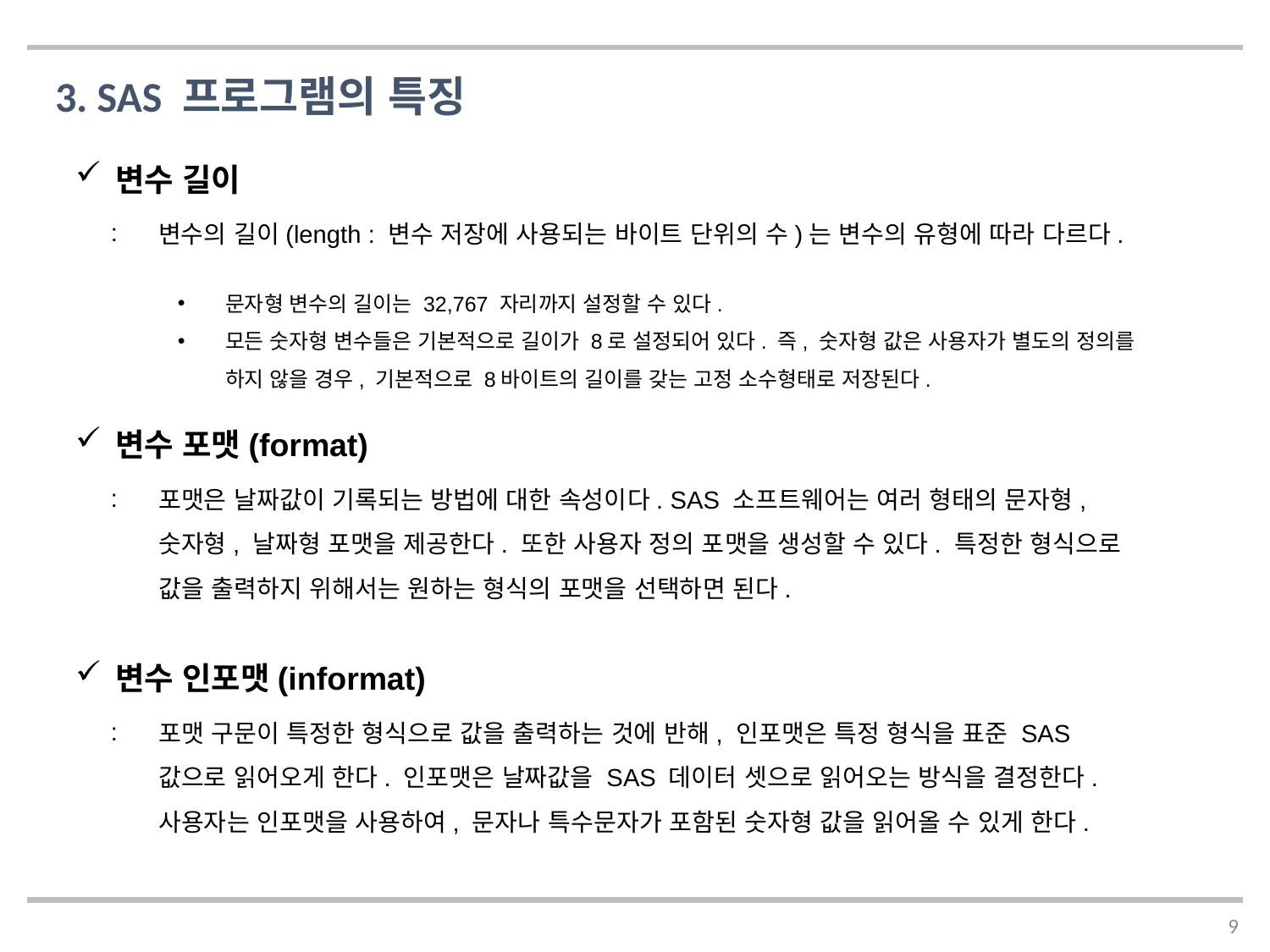

3. SAS 프로그램의 특징
변수 길이
변수의 길이(length : 변수 저장에 사용되는 바이트 단위의 수)는 변수의 유형에 따라 다르다.
문자형 변수의 길이는 32,767 자리까지 설정할 수 있다.
모든 숫자형 변수들은 기본적으로 길이가 8로 설정되어 있다. 즉, 숫자형 값은 사용자가 별도의 정의를 하지 않을 경우, 기본적으로 8바이트의 길이를 갖는 고정 소수형태로 저장된다.
변수 포맷(format)
포맷은 날짜값이 기록되는 방법에 대한 속성이다. SAS 소프트웨어는 여러 형태의 문자형, 숫자형, 날짜형 포맷을 제공한다. 또한 사용자 정의 포맷을 생성할 수 있다. 특정한 형식으로 값을 출력하지 위해서는 원하는 형식의 포맷을 선택하면 된다.
변수 인포맷(informat)
포맷 구문이 특정한 형식으로 값을 출력하는 것에 반해, 인포맷은 특정 형식을 표준 SAS 값으로 읽어오게 한다. 인포맷은 날짜값을 SAS 데이터 셋으로 읽어오는 방식을 결정한다. 사용자는 인포맷을 사용하여, 문자나 특수문자가 포함된 숫자형 값을 읽어올 수 있게 한다.